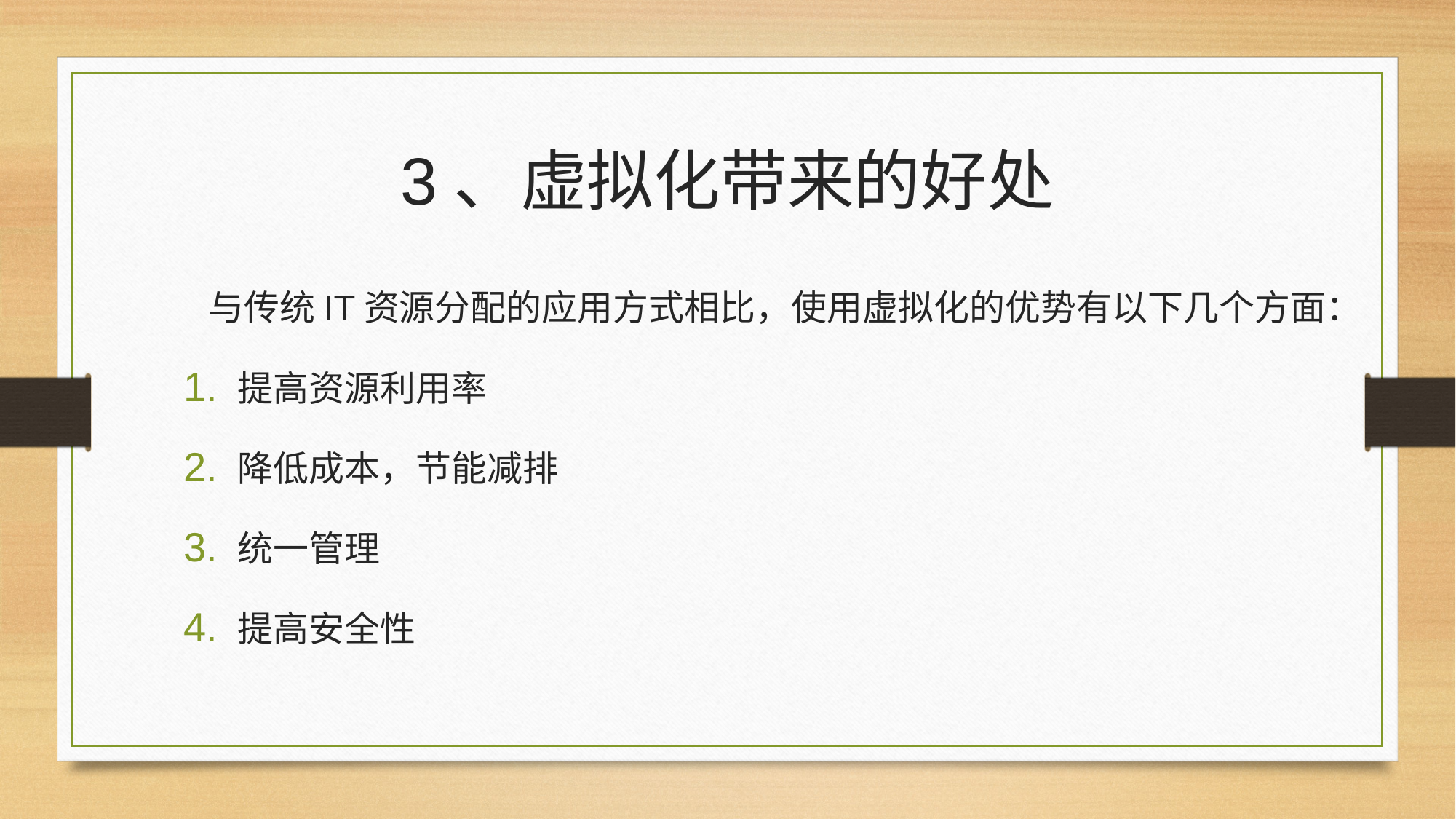

# 3、虚拟化带来的好处

  与传统IT资源分配的应用方式相比，使用虚拟化的优势有以下几个方面：
提高资源利用率
降低成本，节能减排
统一管理
提高安全性